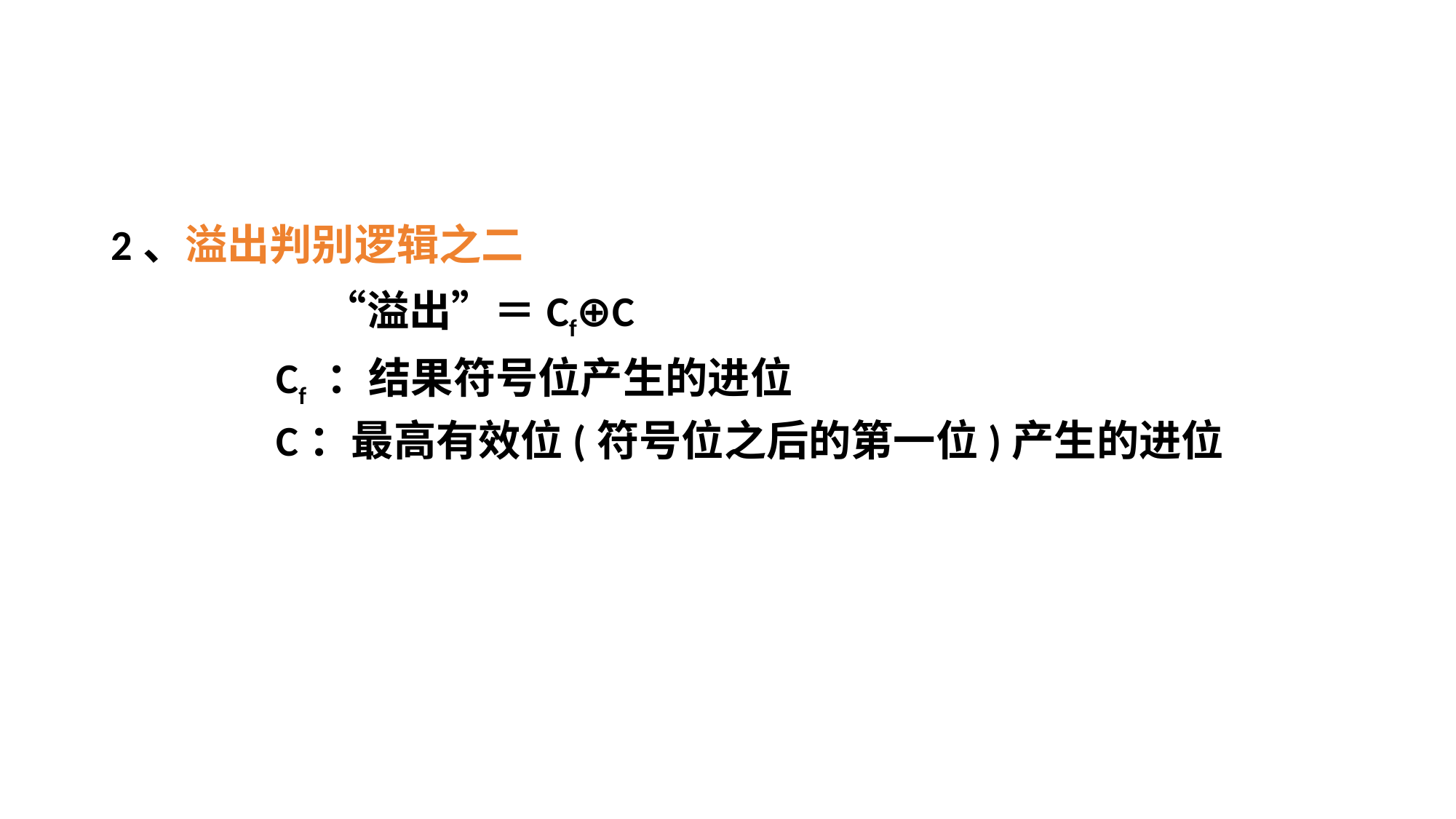

#
2、溢出判别逻辑之二
　	        “溢出”＝Cf⊕C
		   Cf ：结果符号位产生的进位
		   C：最高有效位(符号位之后的第一位)产生的进位